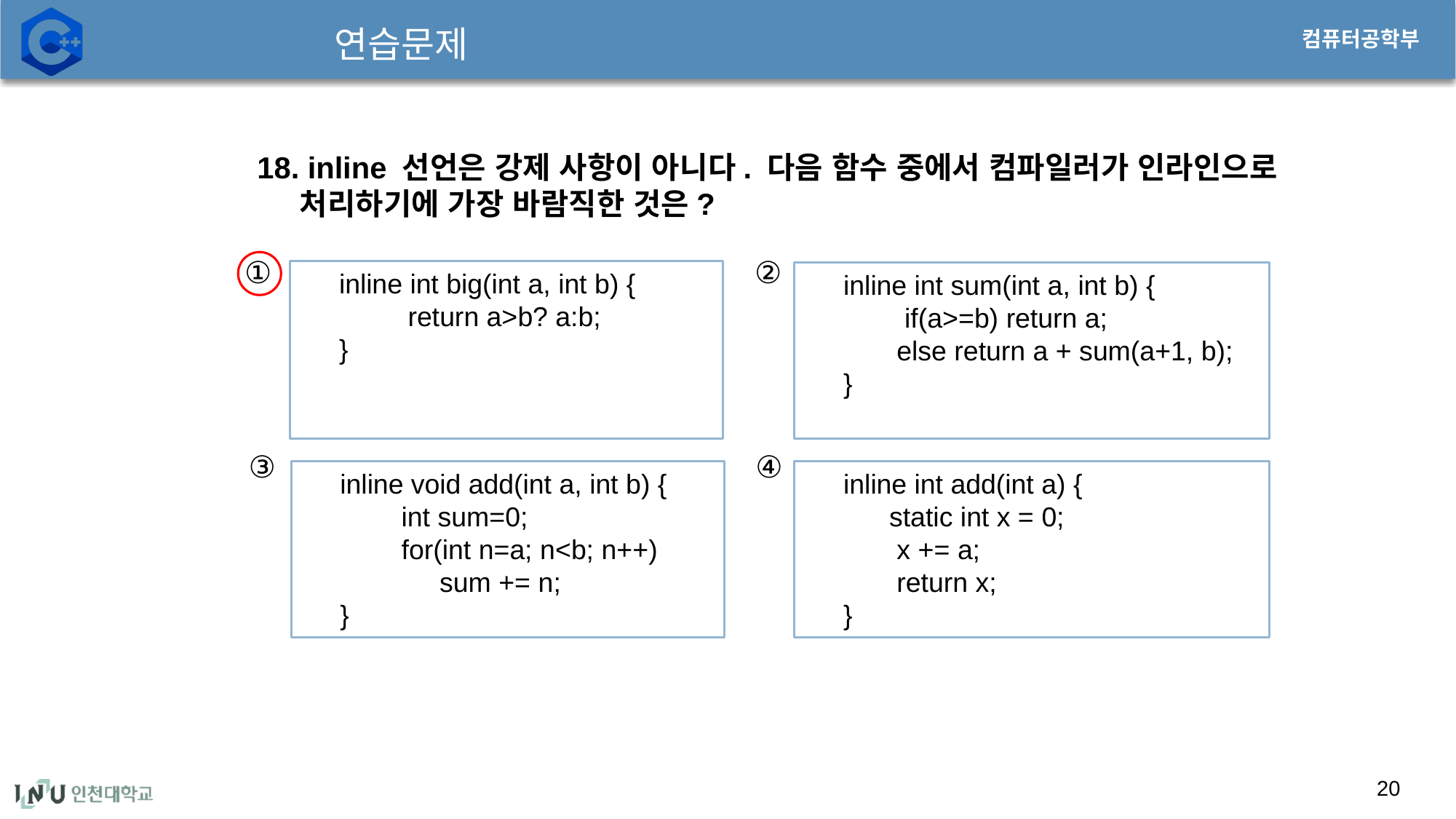

# 연습문제
18. inline 선언은 강제 사항이 아니다. 다음 함수 중에서 컴파일러가 인라인으로 처리하기에 가장 바람직한 것은?

②
①

inline int big(int a, int b) {
         return a>b? a:b;
}
inline int sum(int a, int b) {
        if(a>=b) return a;
       else return a + sum(a+1, b);
}
③
④
inline void add(int a, int b) {
        int sum=0;
        for(int n=a; n<b; n++)
             sum += n;
}
inline int add(int a) {
      static int x = 0;
       x += a;
       return x;
}